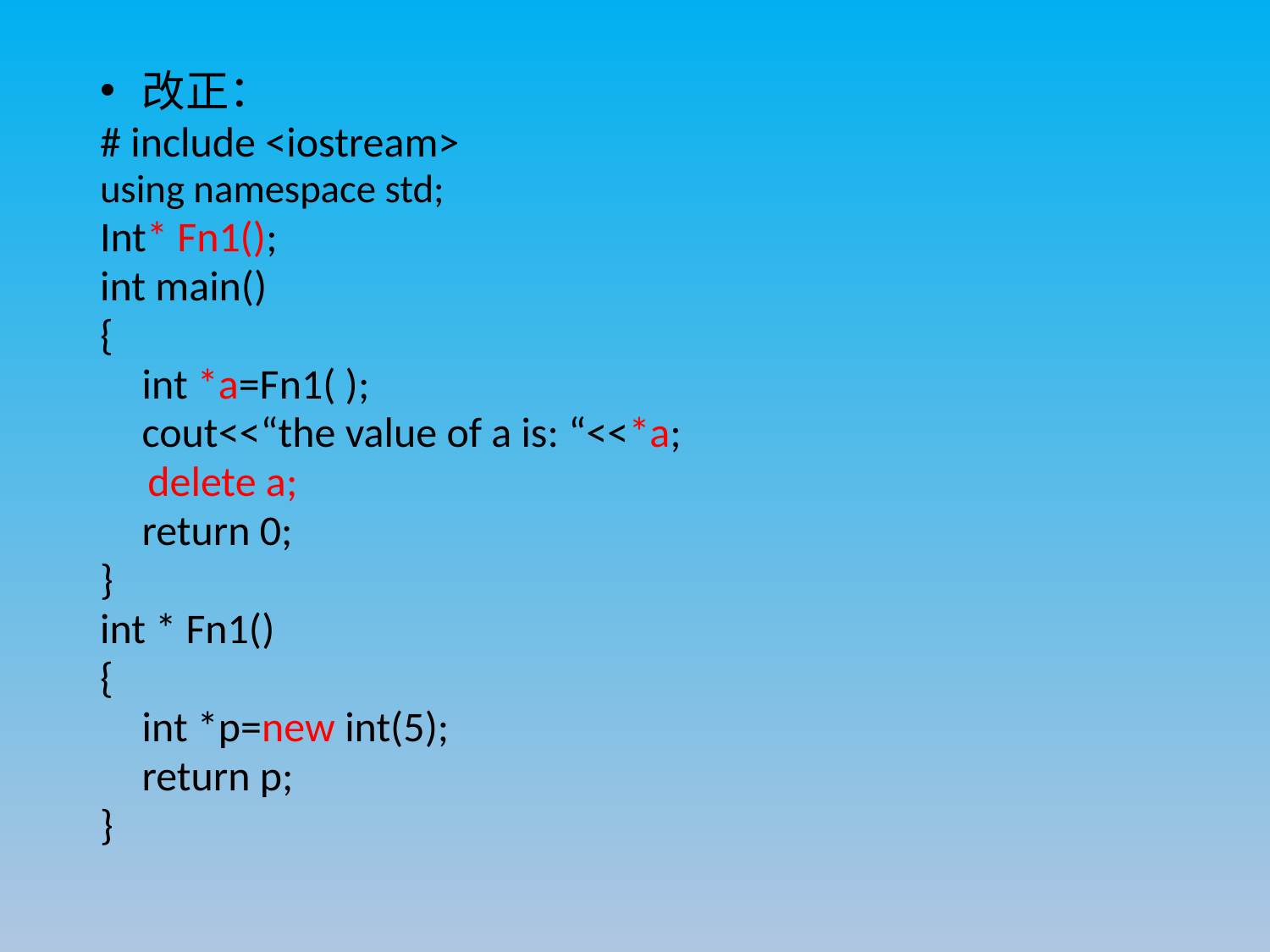

改正：
# include <iostream>
using namespace std;
Int* Fn1();
int main()
{
	int *a=Fn1( );
	cout<<“the value of a is: “<<*a;
     delete a;
	return 0;
}
int * Fn1()
{
	int *p=new int(5);
	return p;
}
29